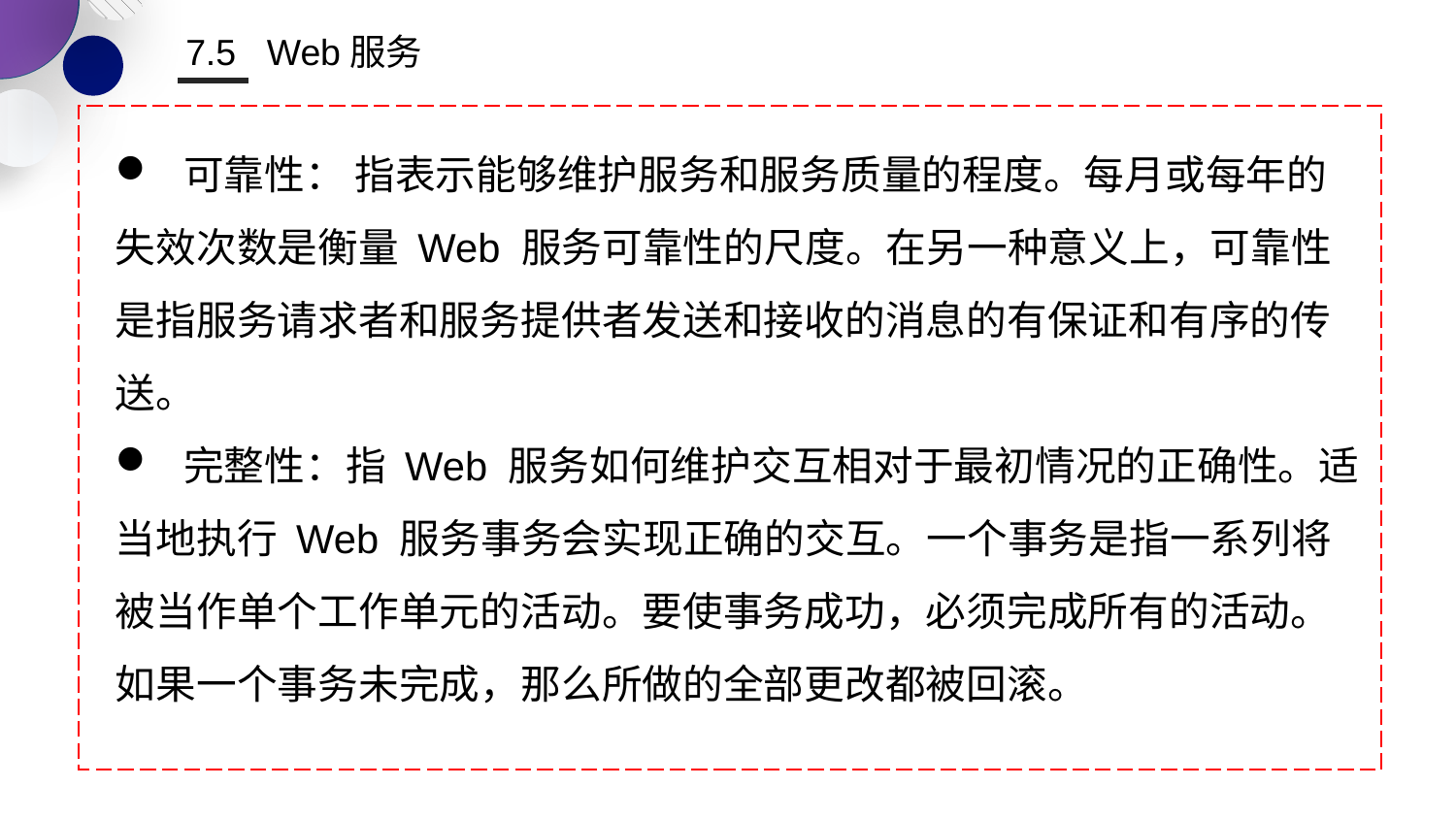

7.5   Web服务

  可靠性： 指表示能够维护服务和服务质量的程度。每月或每年的失效次数是衡量 Web 服务可靠性的尺度。在另一种意义上，可靠性是指服务请求者和服务提供者发送和接收的消息的有保证和有序的传送。
  完整性：指 Web 服务如何维护交互相对于最初情况的正确性。适当地执行 Web 服务事务会实现正确的交互。一个事务是指一系列将被当作单个工作单元的活动。要使事务成功，必须完成所有的活动。如果一个事务未完成，那么所做的全部更改都被回滚。